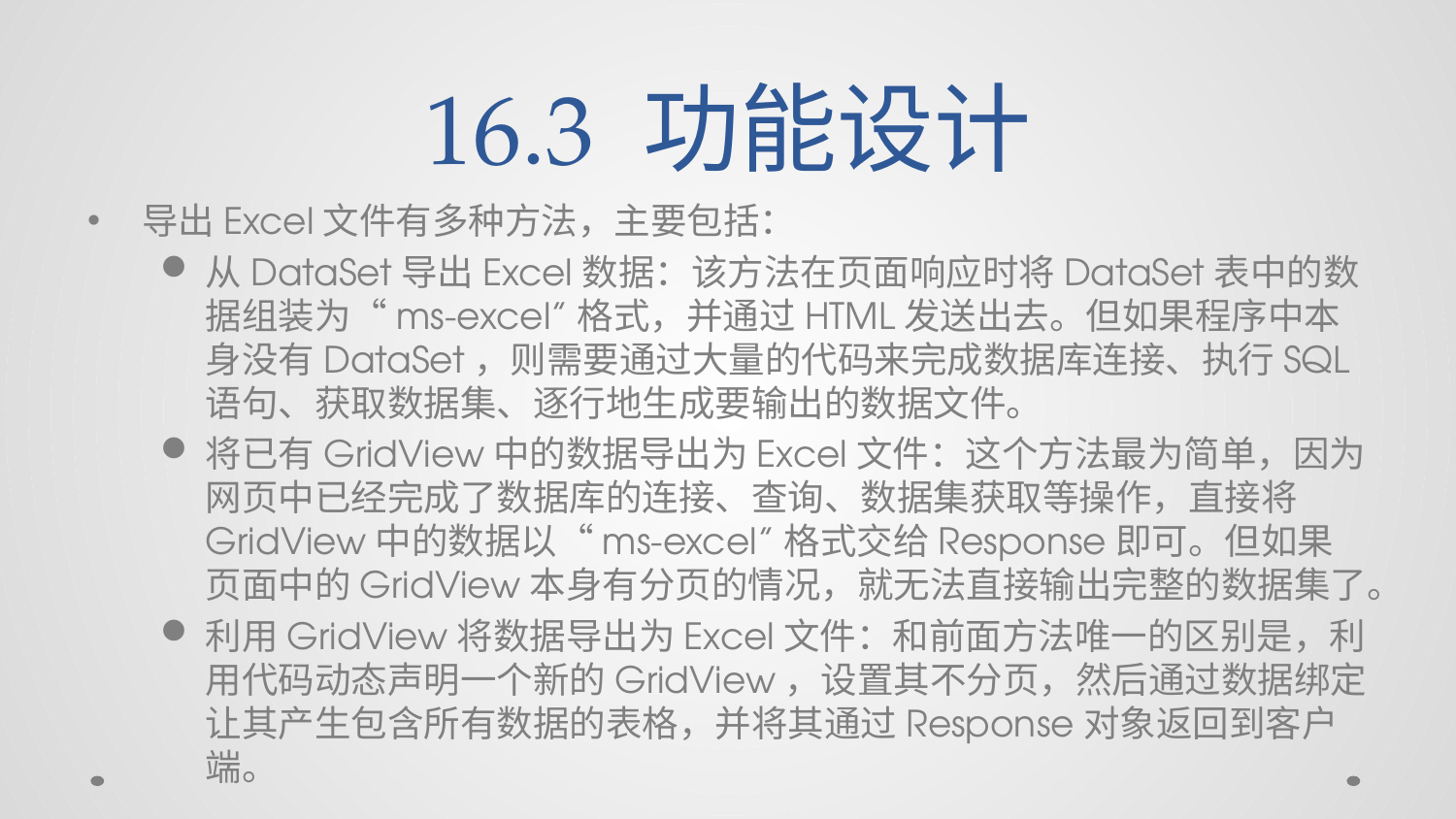

# 16.3 功能设计
导出Excel文件有多种方法，主要包括：
从DataSet导出Excel数据：该方法在页面响应时将DataSet表中的数据组装为“ms-excel”格式，并通过HTML发送出去。但如果程序中本身没有DataSet，则需要通过大量的代码来完成数据库连接、执行SQL语句、获取数据集、逐行地生成要输出的数据文件。
将已有GridView中的数据导出为Excel文件：这个方法最为简单，因为网页中已经完成了数据库的连接、查询、数据集获取等操作，直接将GridView中的数据以“ms-excel”格式交给Response即可。但如果页面中的GridView本身有分页的情况，就无法直接输出完整的数据集了。
利用GridView将数据导出为Excel文件：和前面方法唯一的区别是，利用代码动态声明一个新的GridView，设置其不分页，然后通过数据绑定让其产生包含所有数据的表格，并将其通过Response对象返回到客户端。